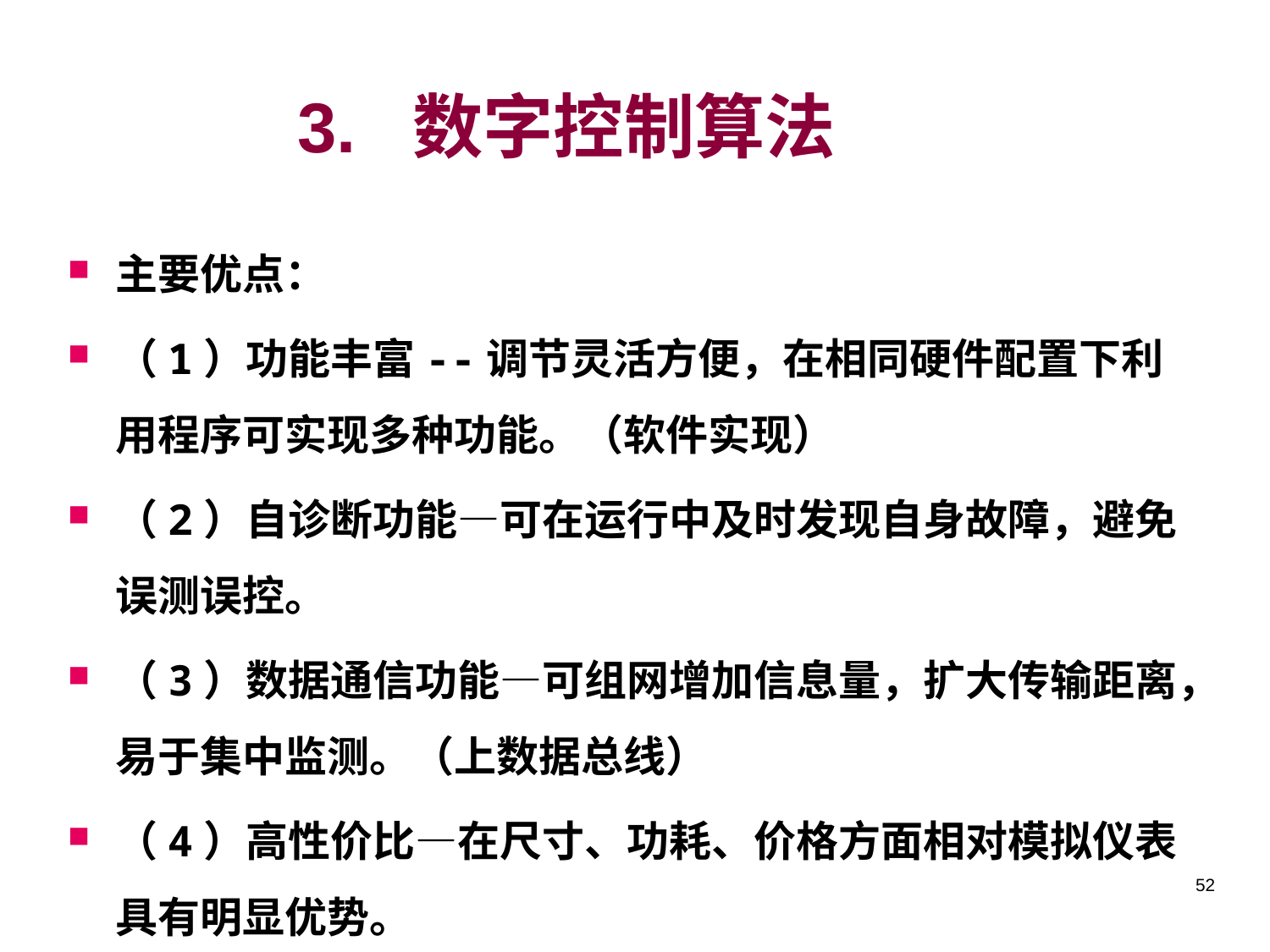

# 3.  数字控制算法
主要优点：
（1）功能丰富--调节灵活方便，在相同硬件配置下利用程序可实现多种功能。（软件实现）
（2）自诊断功能—可在运行中及时发现自身故障，避免误测误控。
（3）数据通信功能—可组网增加信息量，扩大传输距离，易于集中监测。（上数据总线）
（4）高性价比—在尺寸、功耗、价格方面相对模拟仪表具有明显优势。
52